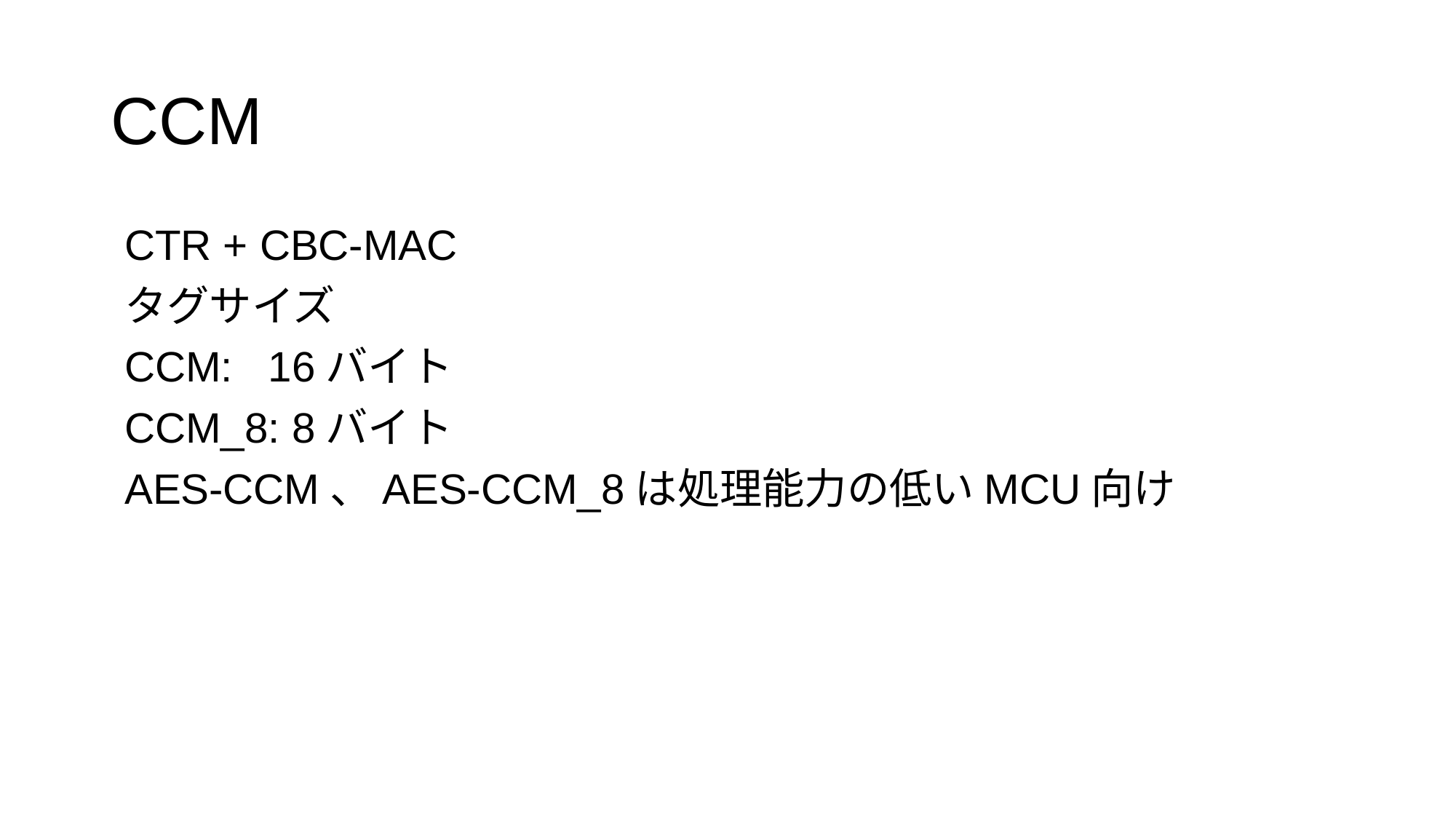

# CCM
CTR + CBC-MAC
タグサイズ
CCM:   16バイト
CCM_8: 8バイト
AES-CCM、AES-CCM_8は処理能力の低いMCU向け